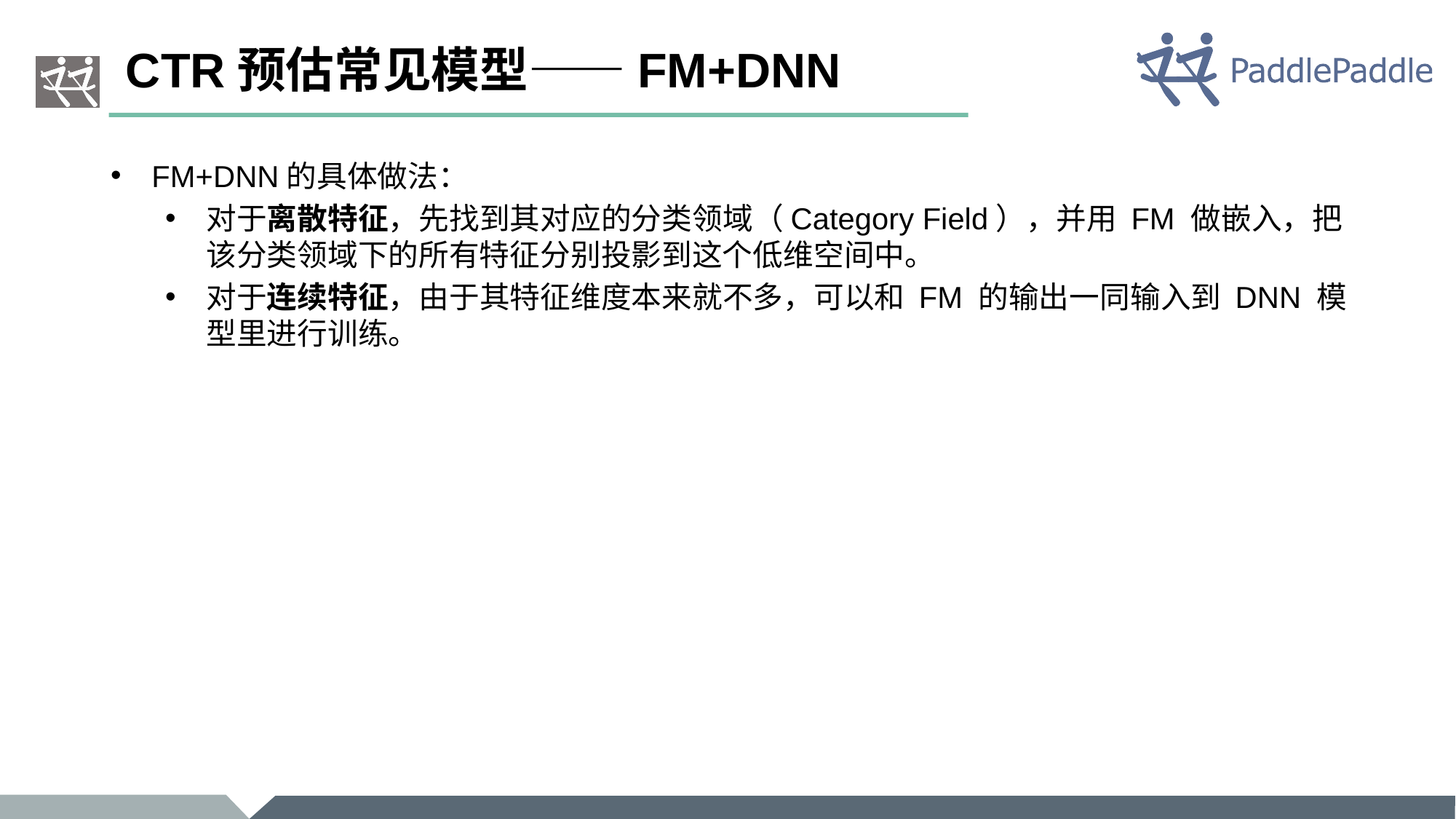

# CTR预估常见模型——FM+DNN
FM+DNN的具体做法：
对于离散特征，先找到其对应的分类领域（Category Field），并用 FM 做嵌入，把该分类领域下的所有特征分别投影到这个低维空间中。
对于连续特征，由于其特征维度本来就不多，可以和 FM 的输出一同输入到 DNN 模型里进行训练。